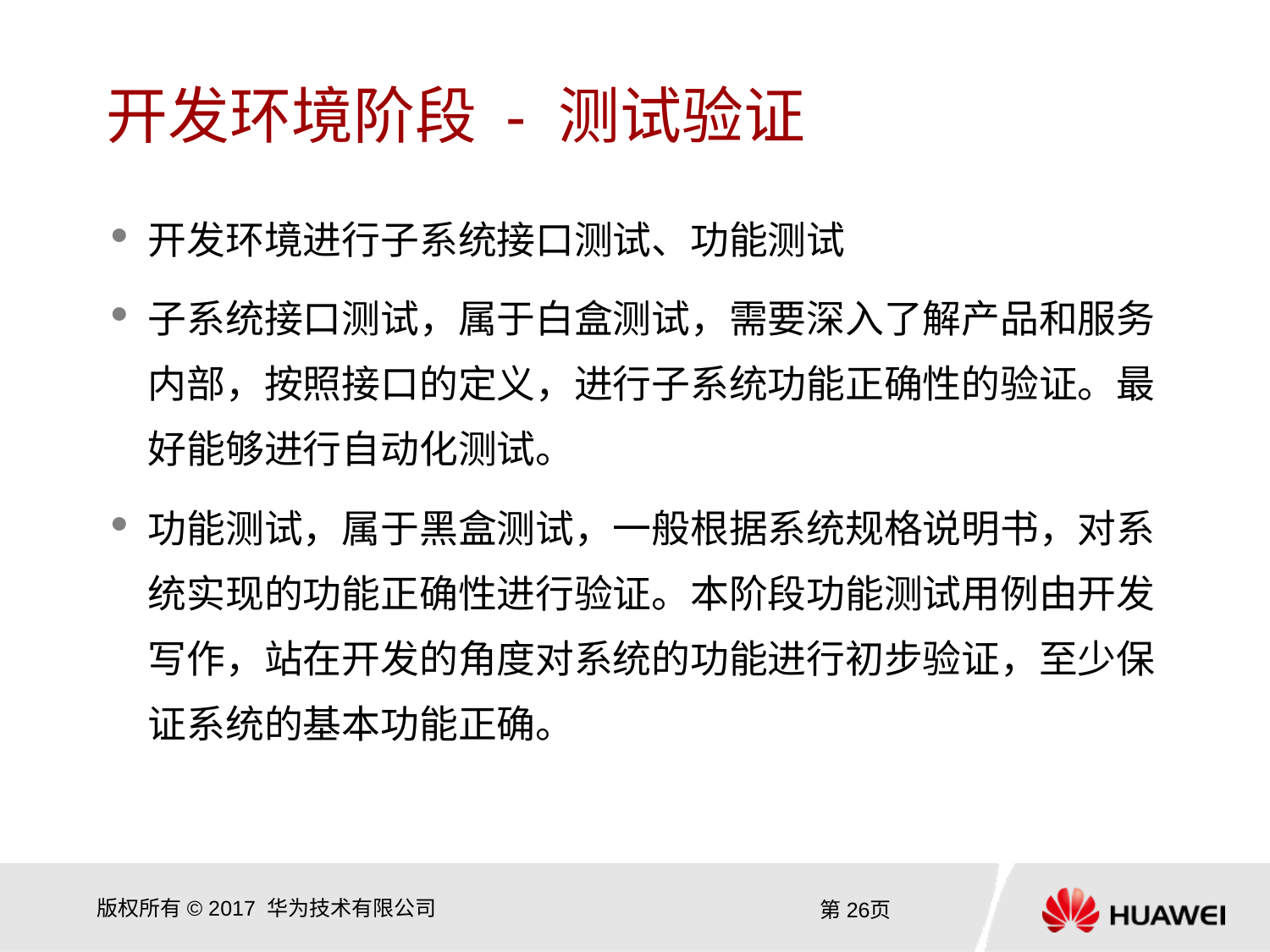

# 开发环境阶段 - 测试验证
开发环境进行子系统接口测试、功能测试
子系统接口测试，属于白盒测试，需要深入了解产品和服务内部，按照接口的定义，进行子系统功能正确性的验证。最好能够进行自动化测试。
功能测试，属于黑盒测试，一般根据系统规格说明书，对系统实现的功能正确性进行验证。本阶段功能测试用例由开发写作，站在开发的角度对系统的功能进行初步验证，至少保证系统的基本功能正确。